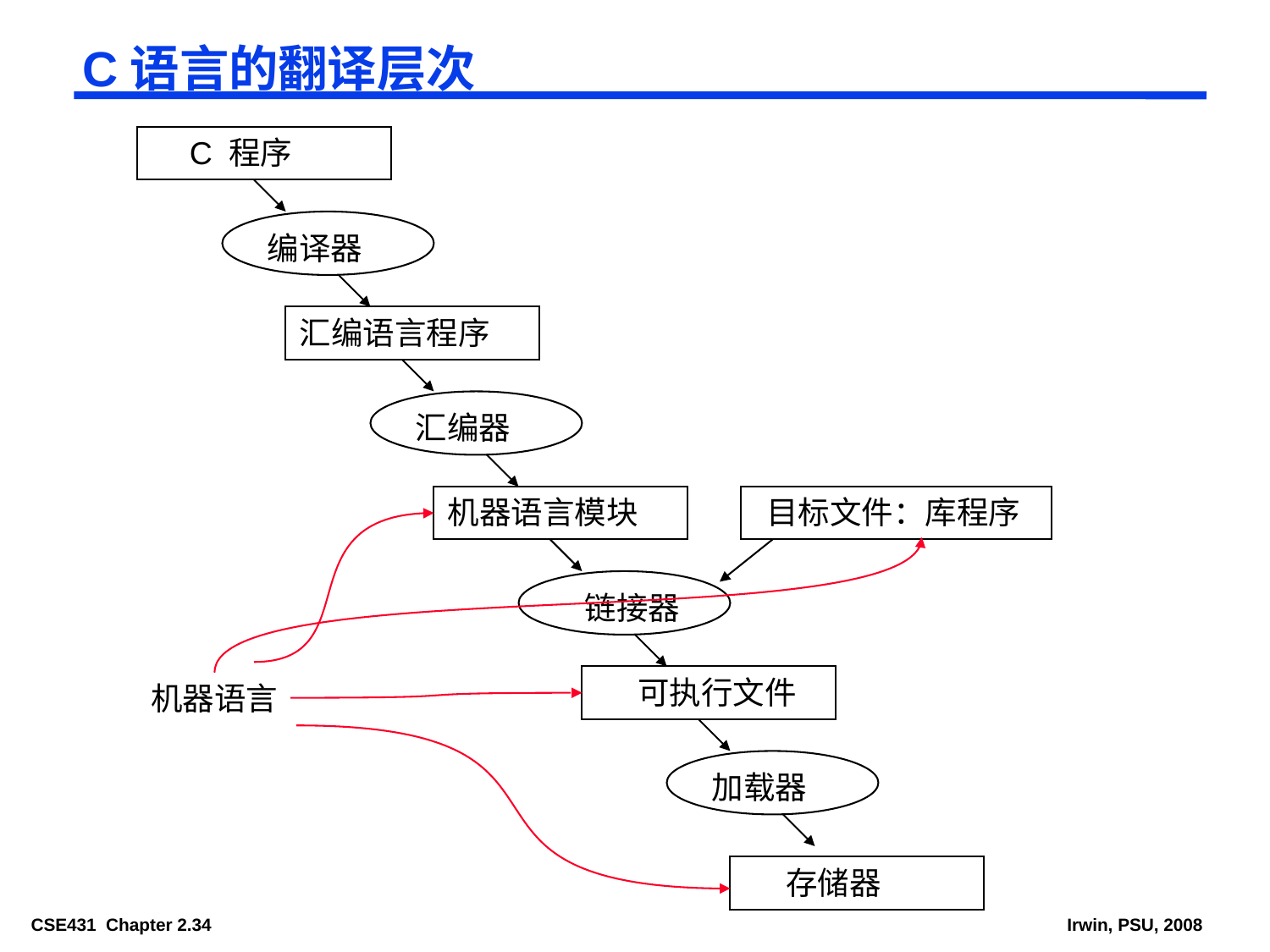

# C语言的翻译层次

C 程序

编译器

汇编语言程序

汇编器

机器语言模块

目标文件：库程序

链接器

可执行文件
机器语言

加载器

存储器